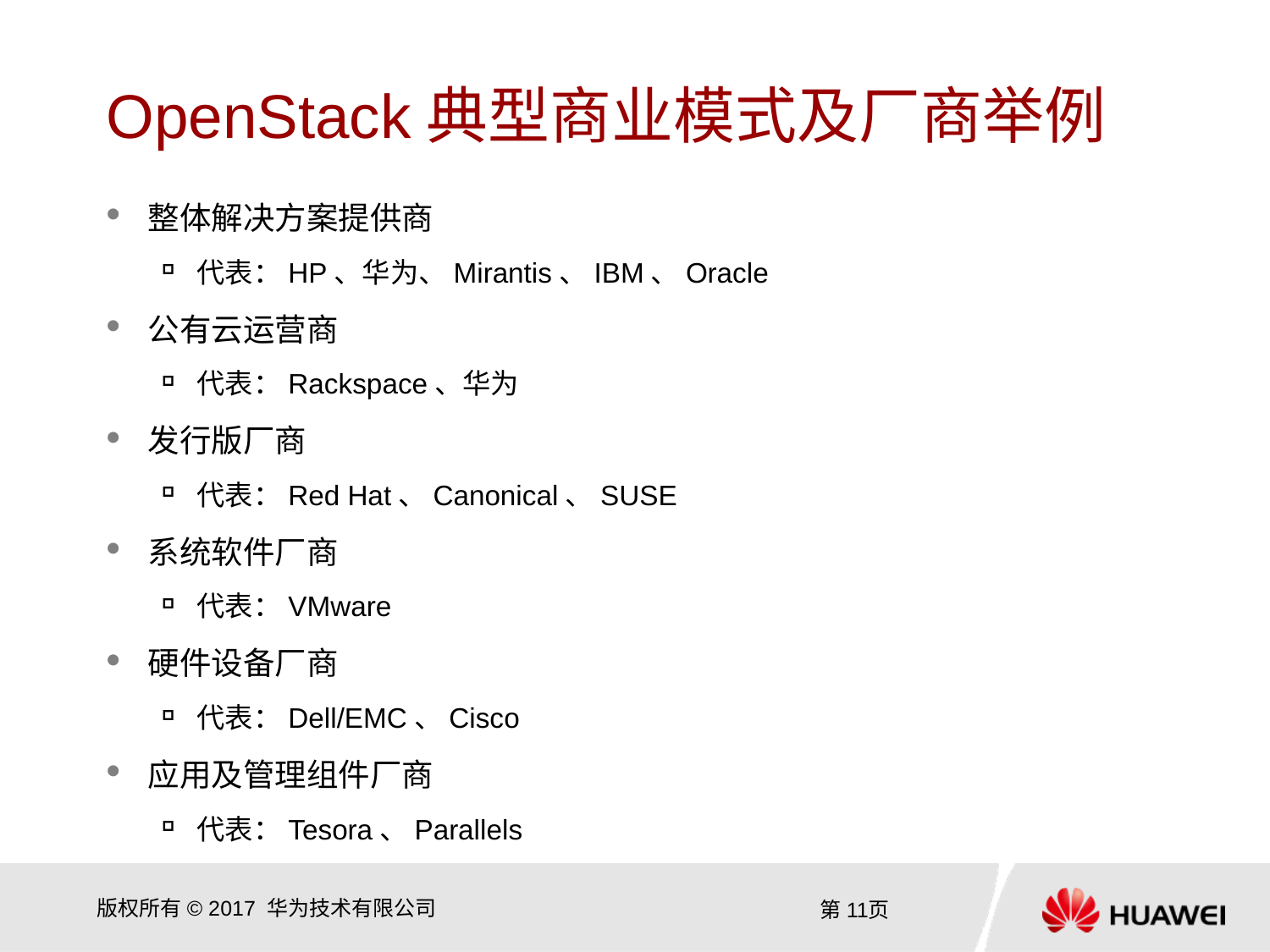

# OpenStack典型商业模式及厂商举例
整体解决方案提供商
代表：HP、华为、Mirantis、IBM、Oracle
公有云运营商
代表：Rackspace、华为
发行版厂商
代表：Red Hat、Canonical、SUSE
系统软件厂商
代表：VMware
硬件设备厂商
代表：Dell/EMC、Cisco
应用及管理组件厂商
代表：Tesora、Parallels